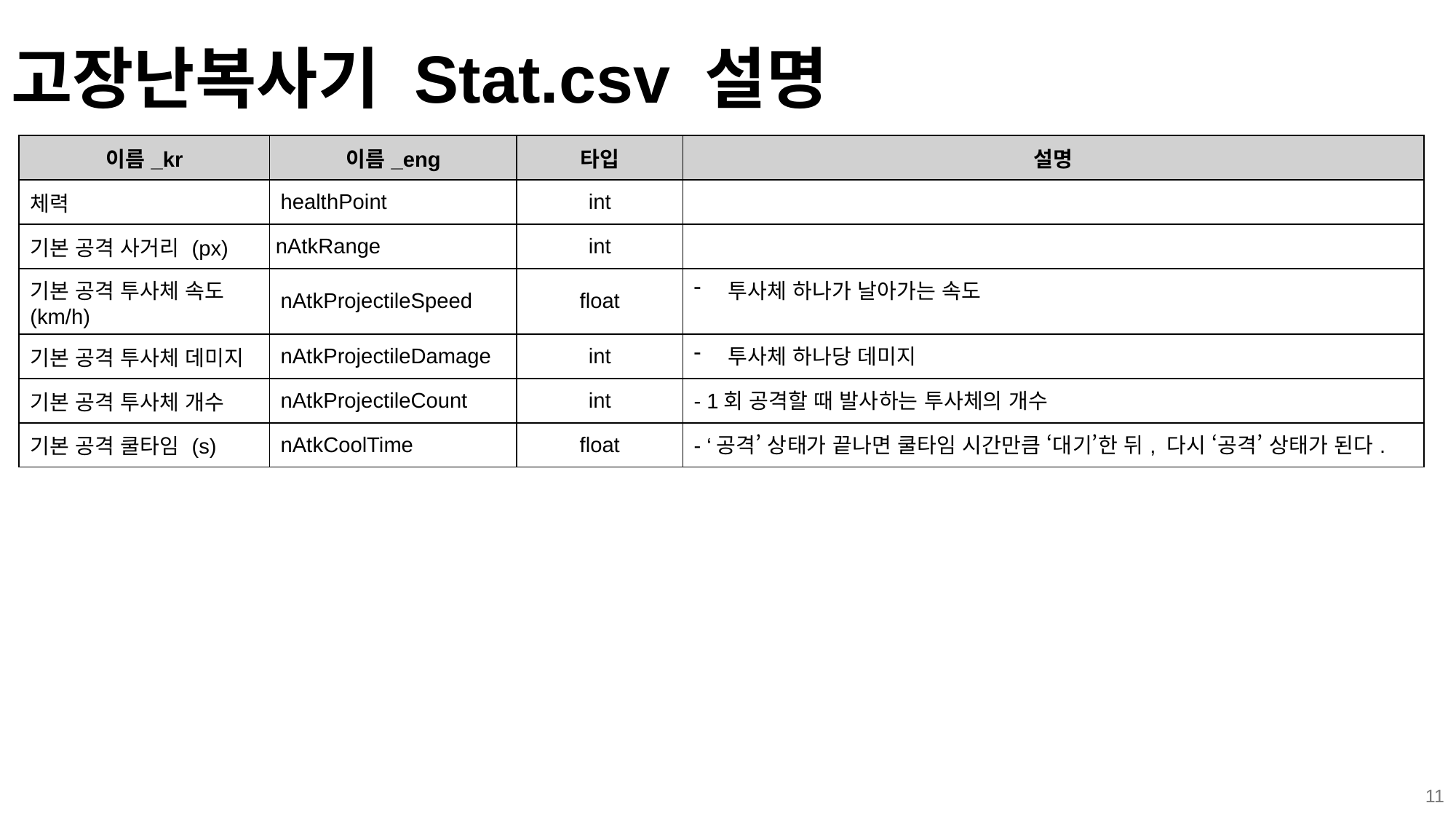

# 고장난복사기 Stat.csv 설명
| 이름\_kr | 이름\_eng | 타입 | 설명 |
| --- | --- | --- | --- |
| 체력 | healthPoint | int |  |
| 기본 공격 사거리 (px) | nAtkRange | int |  |
| 기본 공격 투사체 속도 (km/h) | nAtkProjectileSpeed | float | 투사체 하나가 날아가는 속도 |
| 기본 공격 투사체 데미지 | nAtkProjectileDamage | int | 투사체 하나당 데미지 |
| 기본 공격 투사체 개수 | nAtkProjectileCount | int | - 1회 공격할 때 발사하는 투사체의 개수 |
| 기본 공격 쿨타임 (s) | nAtkCoolTime | float | - ‘공격’ 상태가 끝나면 쿨타임 시간만큼 ‘대기’한 뒤, 다시 ‘공격’ 상태가 된다. |
11